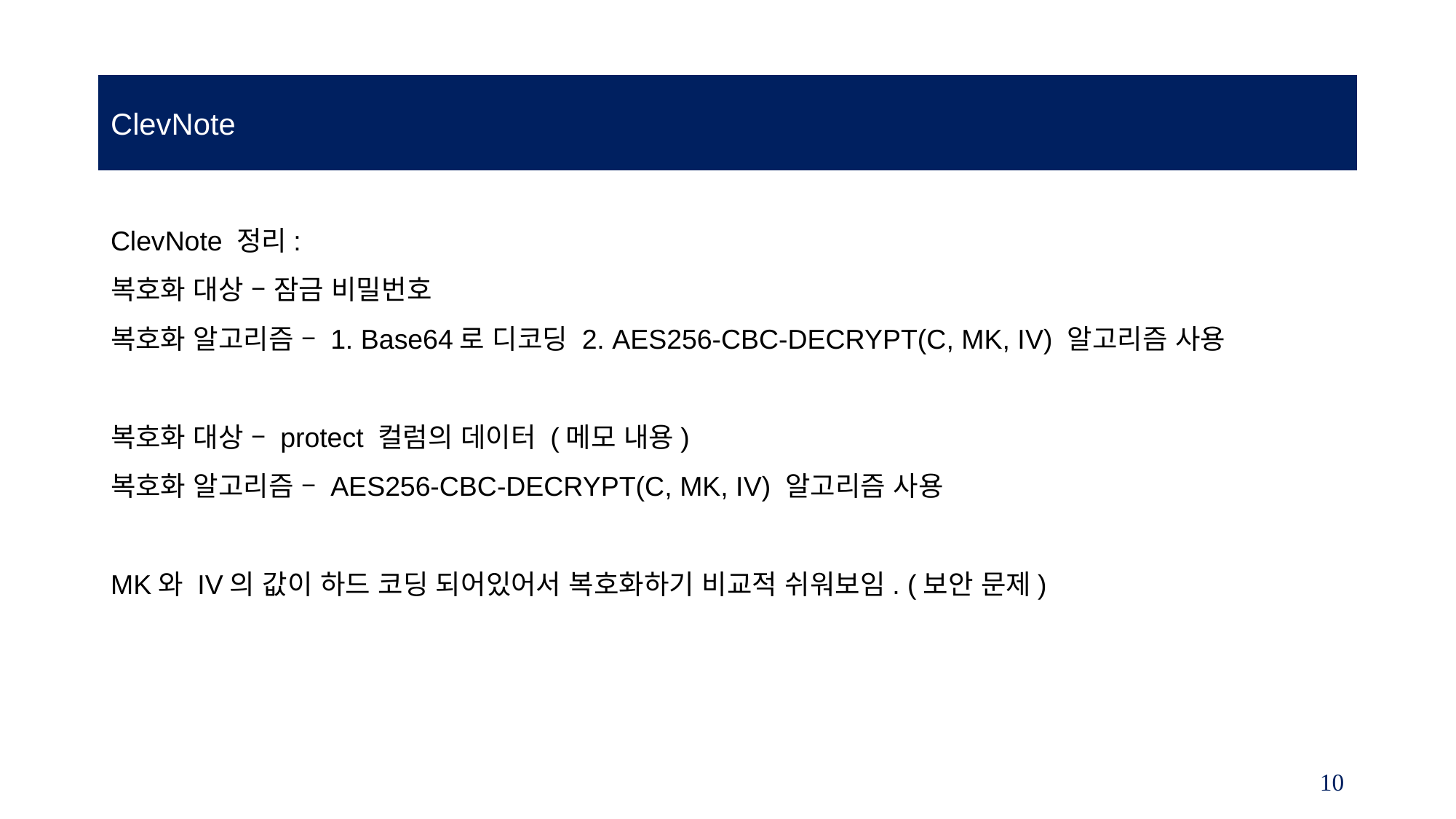

ClevNote
ClevNote 정리:
복호화 대상 – 잠금 비밀번호
복호화 알고리즘 – 1. Base64로 디코딩 2. AES256-CBC-DECRYPT(C, MK, IV) 알고리즘 사용

복호화 대상 – protect 컬럼의 데이터 (메모 내용)
복호화 알고리즘 – AES256-CBC-DECRYPT(C, MK, IV) 알고리즘 사용

MK와 IV의 값이 하드 코딩 되어있어서 복호화하기 비교적 쉬워보임. (보안 문제)
10